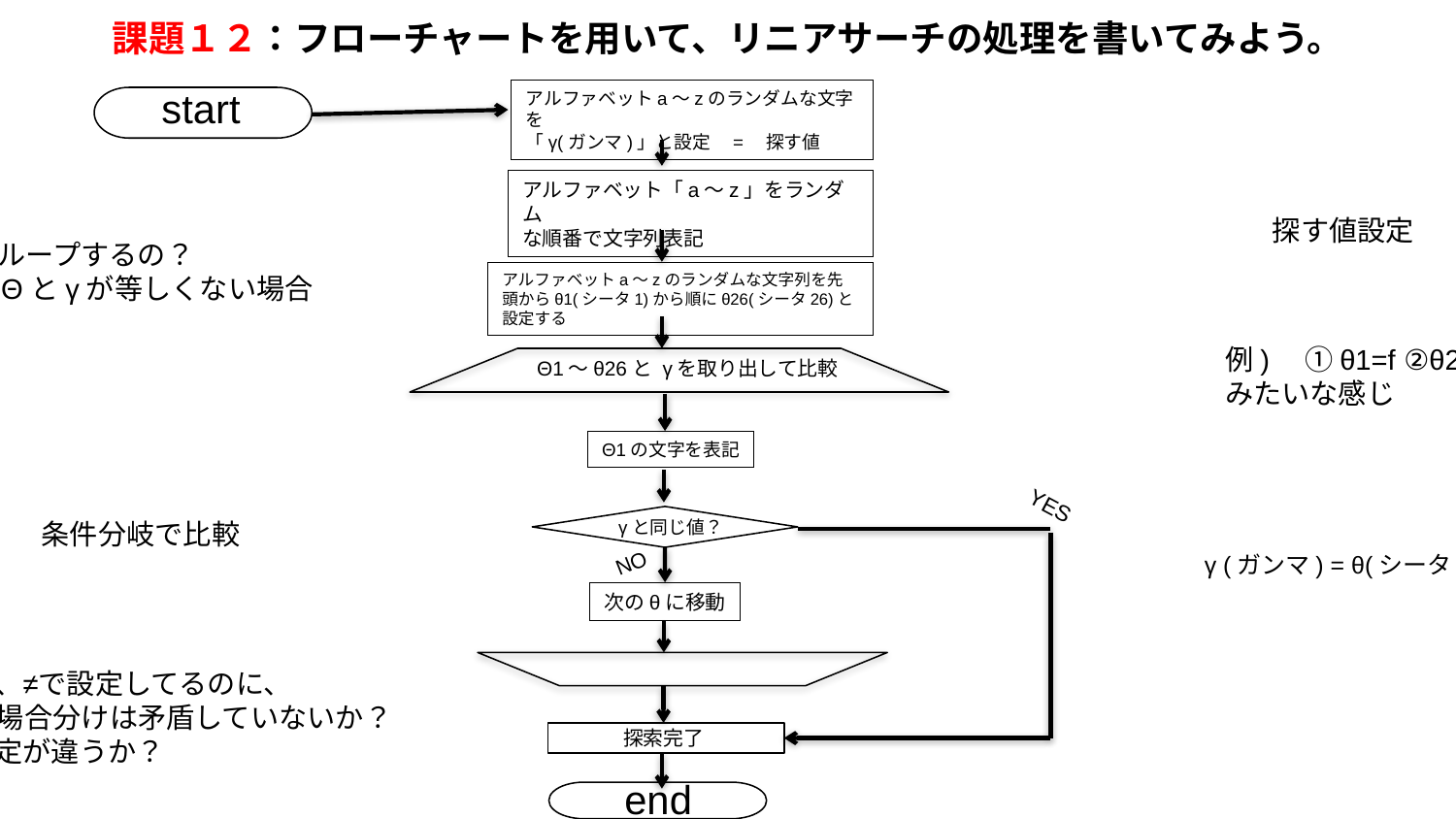

課題１２：フローチャートを用いて、リニアサーチの処理を書いてみよう。

start
アルファベットa〜zのランダムな文字を
「γ(ガンマ)」と設定　=　探す値

アルファベット「a〜z」をランダム
な順番で文字列表記
探す値設定
どんな場合ループするの？
	Θとγが等しくない場合

アルファベットa〜zのランダムな文字列を先頭からθ1(シータ1)から順にθ26(シータ26)と設定する
例)　①θ1=f ②θ2=b
みたいな感じ
Θ1〜θ26と γを取り出して比較

Θ1の文字を表記
YES

γと同じ値？
条件分岐で比較
NO
γ (ガンマ) = θ(シータ)

次のθに移動
？？
ループの際、≠で設定してるのに、
条件分岐の場合分けは矛盾していないか？
ループの設定が違うか？

探索完了

end